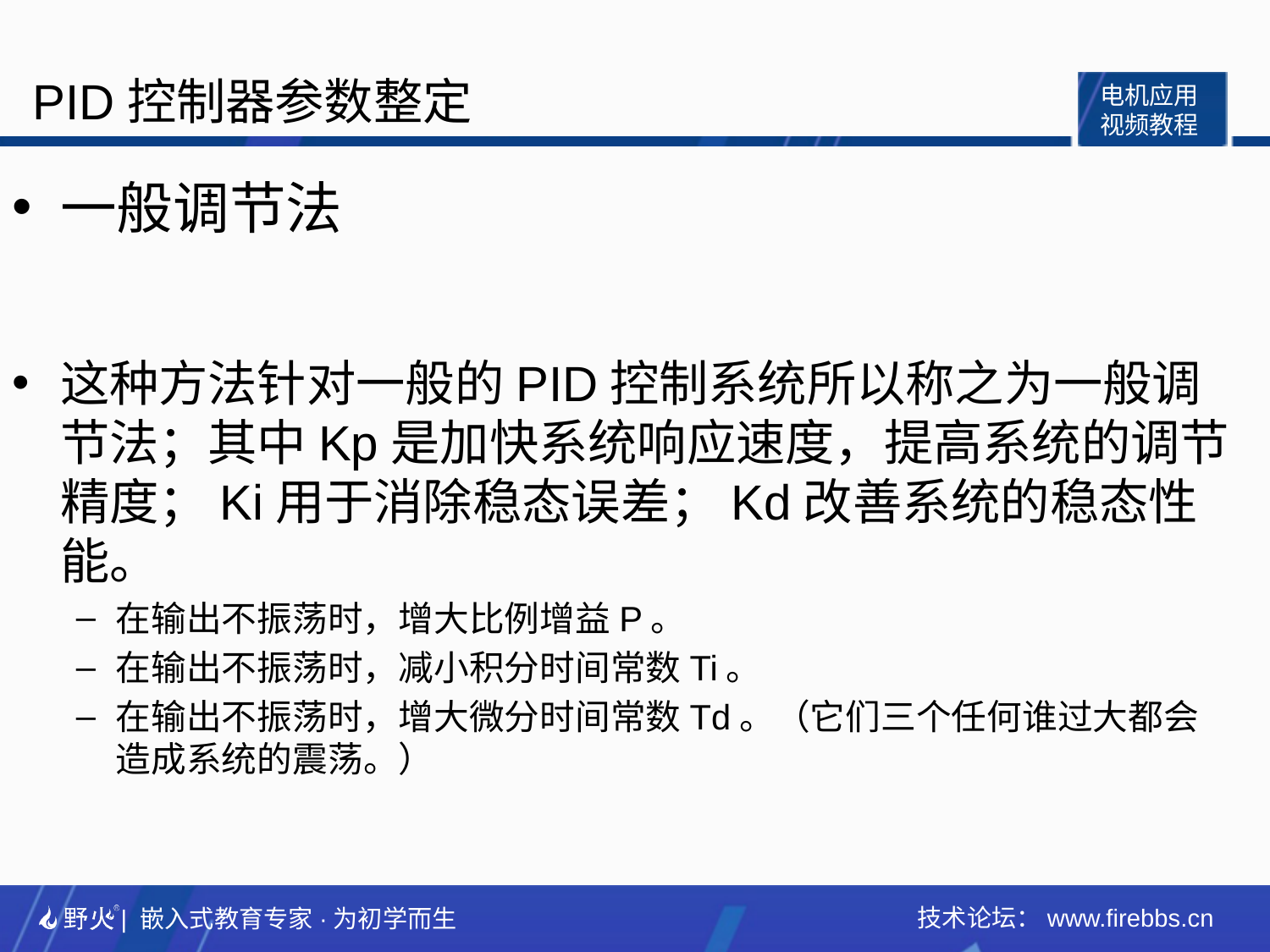

一般调节法
这种方法针对一般的PID控制系统所以称之为一般调节法；其中Kp是加快系统响应速度，提高系统的调节精度；Ki用于消除稳态误差；Kd改善系统的稳态性能。
在输出不振荡时，增大比例增益P。
在输出不振荡时，减小积分时间常数Ti。
在输出不振荡时，增大微分时间常数Td。（它们三个任何谁过大都会造成系统的震荡。）